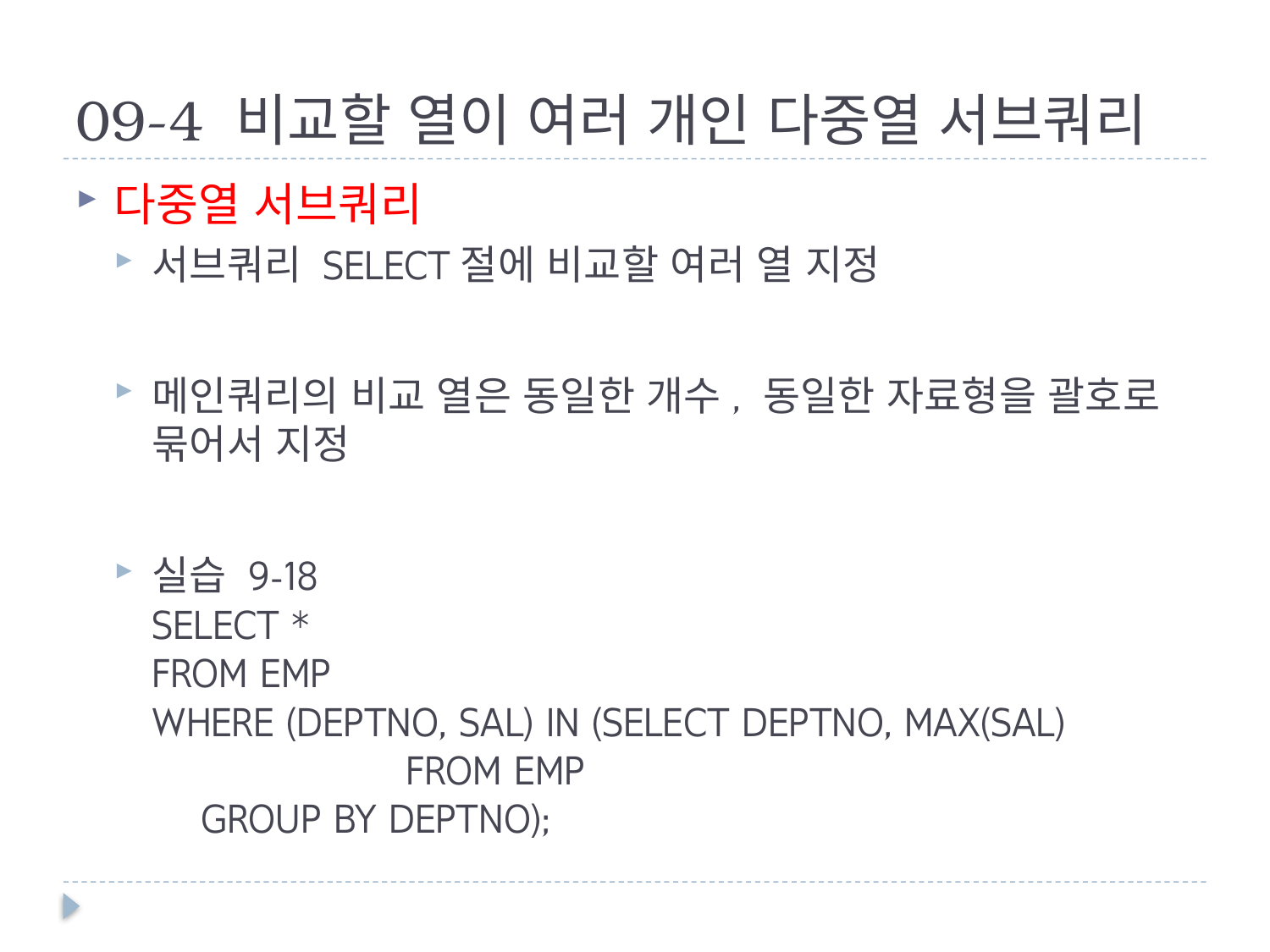

# 09-4 비교할 열이 여러 개인 다중열 서브쿼리
다중열 서브쿼리
서브쿼리 SELECT절에 비교할 여러 열 지정

메인쿼리의 비교 열은 동일한 개수, 동일한 자료형을 괄호로 묶어서 지정

실습 9-18
SELECT *
FROM EMP
WHERE (DEPTNO, SAL) IN (SELECT DEPTNO, MAX(SAL)                           	FROM EMP
    GROUP BY DEPTNO);